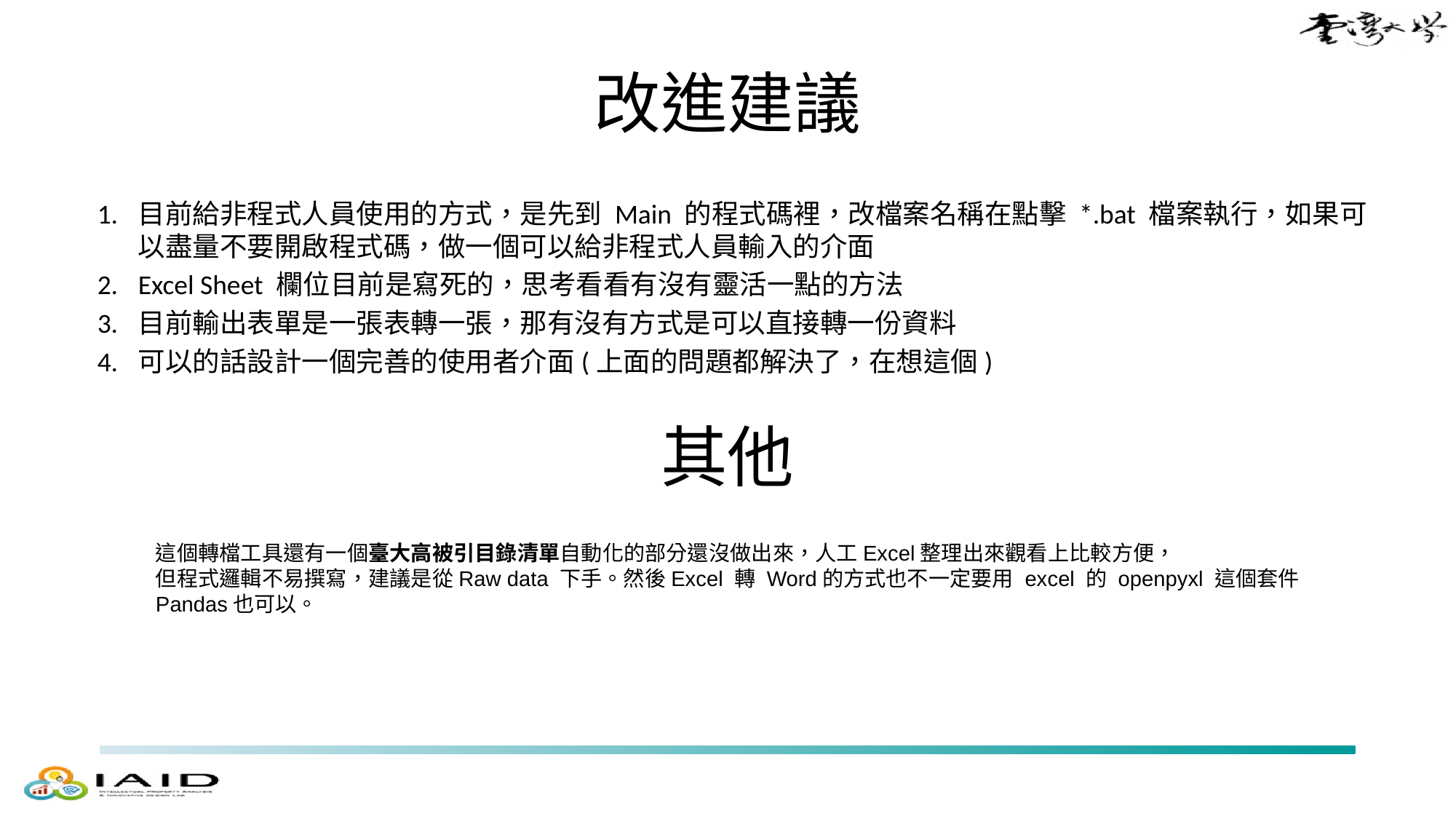

# 改進建議
目前給非程式人員使用的方式，是先到 Main 的程式碼裡，改檔案名稱在點擊 *.bat 檔案執行，如果可以盡量不要開啟程式碼，做一個可以給非程式人員輸入的介面
Excel Sheet 欄位目前是寫死的，思考看看有沒有靈活一點的方法
目前輸出表單是一張表轉一張，那有沒有方式是可以直接轉一份資料
可以的話設計一個完善的使用者介面(上面的問題都解決了，在想這個)
其他
這個轉檔工具還有一個臺大高被引目錄清單自動化的部分還沒做出來，人工Excel整理出來觀看上比較方便，
但程式邏輯不易撰寫，建議是從Raw data 下手。然後Excel 轉 Word的方式也不一定要用 excel 的 openpyxl 這個套件
Pandas也可以。